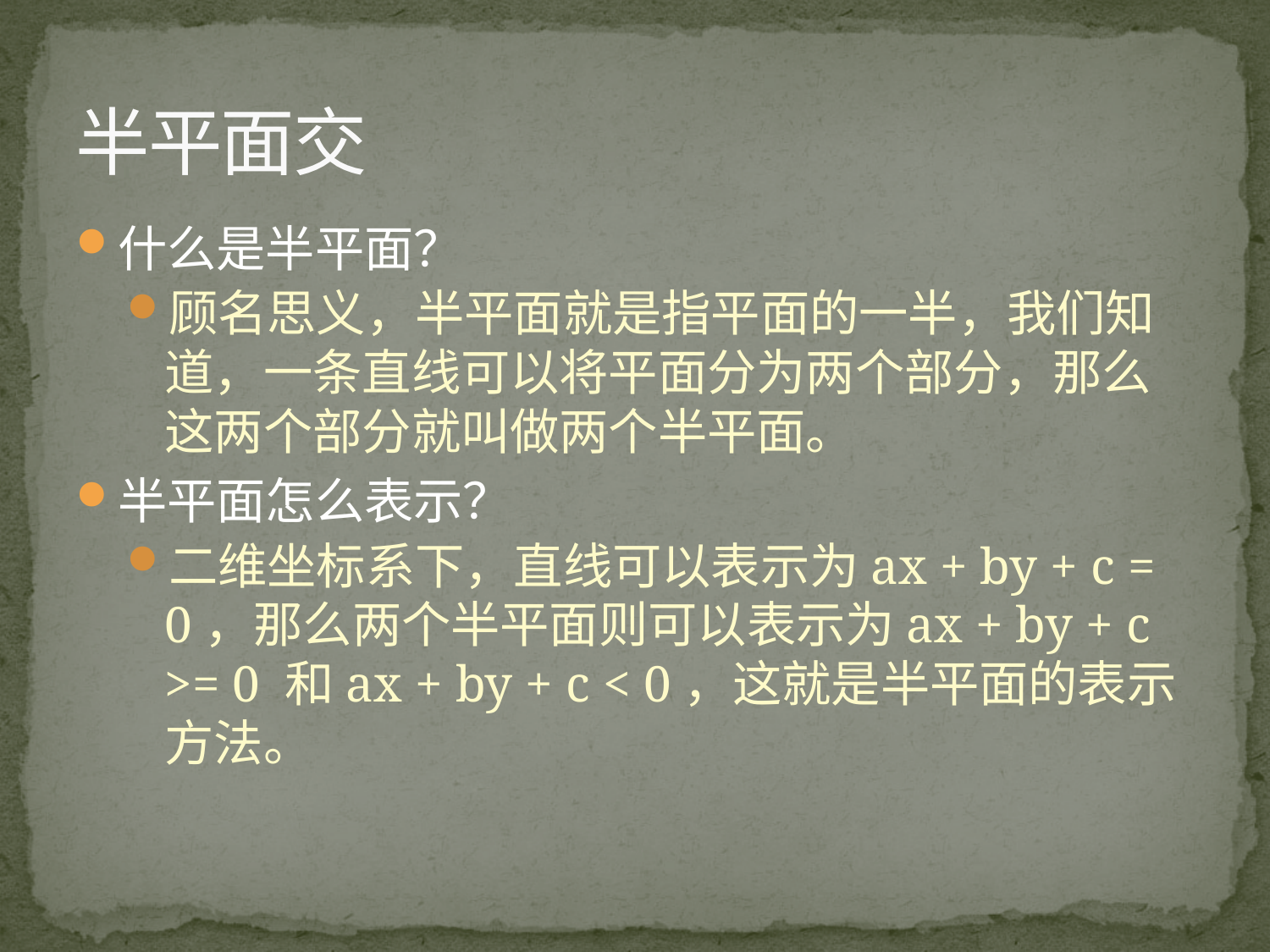

# 半平面交
什么是半平面？
顾名思义，半平面就是指平面的一半，我们知道，一条直线可以将平面分为两个部分，那么这两个部分就叫做两个半平面。
半平面怎么表示？
二维坐标系下，直线可以表示为ax + by + c = 0，那么两个半平面则可以表示为ax + by + c >= 0 和ax + by + c < 0，这就是半平面的表示方法。